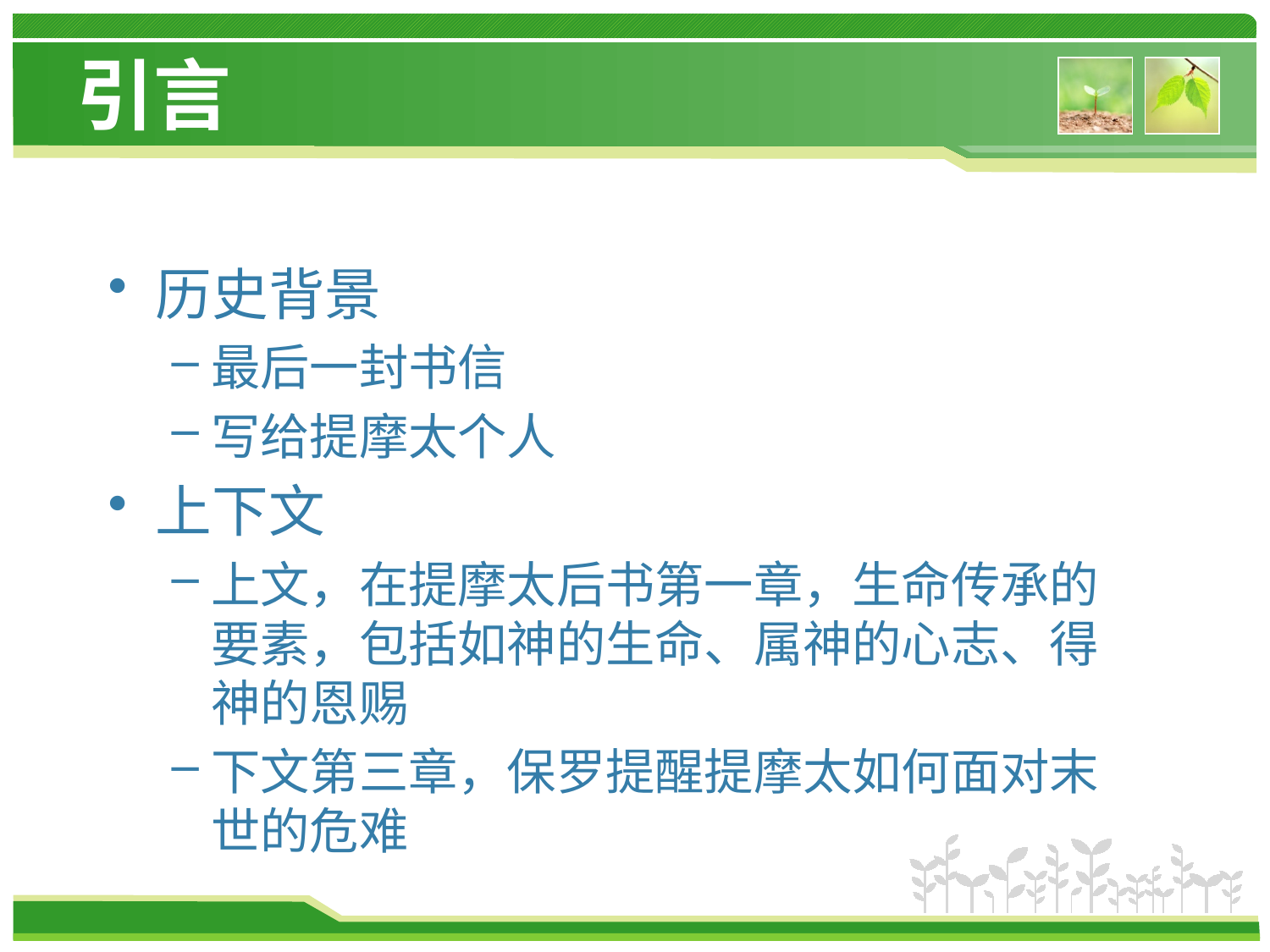

# 引言
历史背景
最后一封书信
写给提摩太个人
上下文
上文，在提摩太后书第一章，生命传承的要素，包括如神的生命、属神的心志、得神的恩赐
下文第三章，保罗提醒提摩太如何面对末世的危难